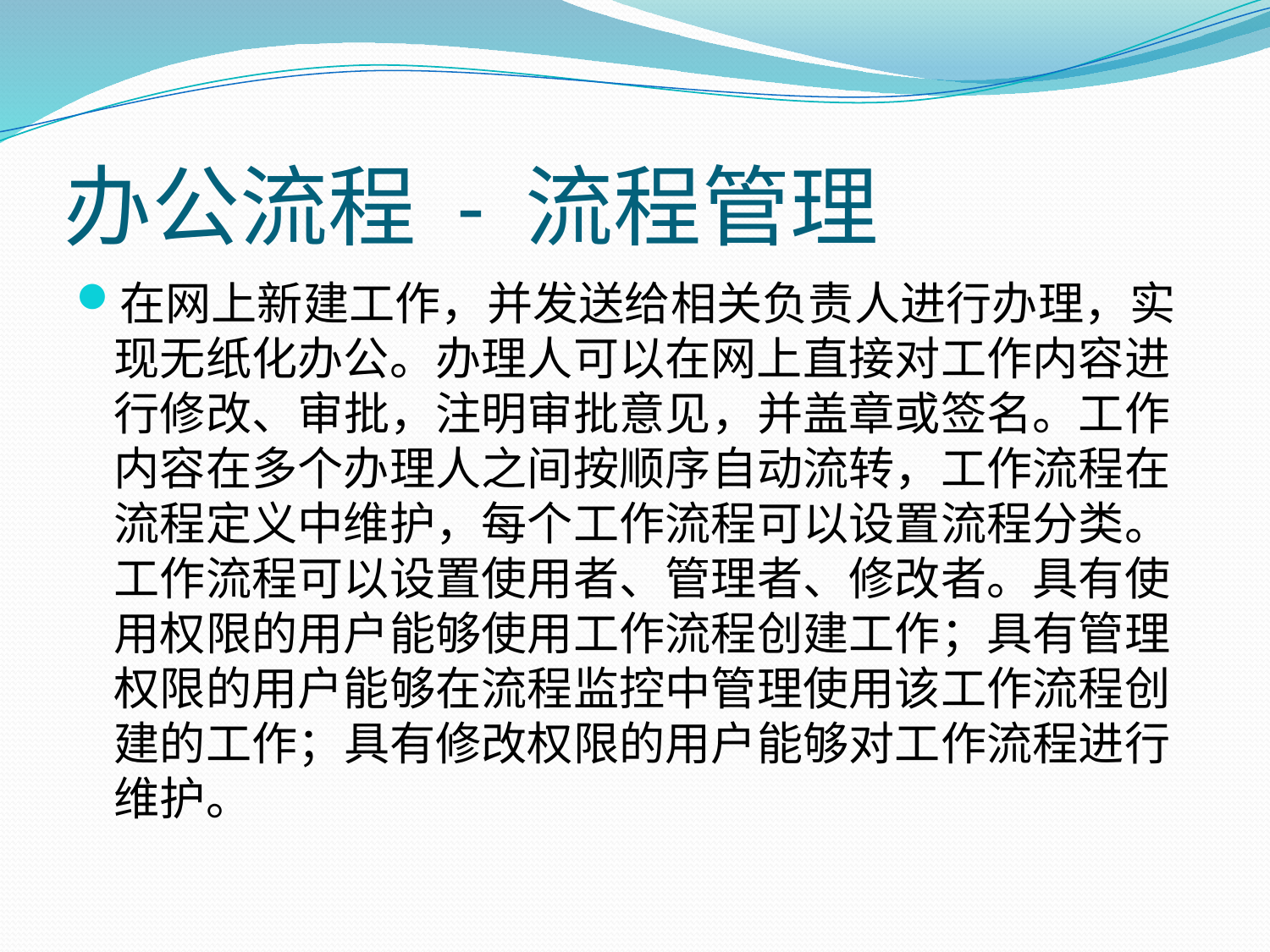

# 办公流程 - 流程管理
在网上新建工作，并发送给相关负责人进行办理，实现无纸化办公。办理人可以在网上直接对工作内容进行修改、审批，注明审批意见，并盖章或签名。工作内容在多个办理人之间按顺序自动流转，工作流程在流程定义中维护，每个工作流程可以设置流程分类。工作流程可以设置使用者、管理者、修改者。具有使用权限的用户能够使用工作流程创建工作；具有管理权限的用户能够在流程监控中管理使用该工作流程创建的工作；具有修改权限的用户能够对工作流程进行维护。